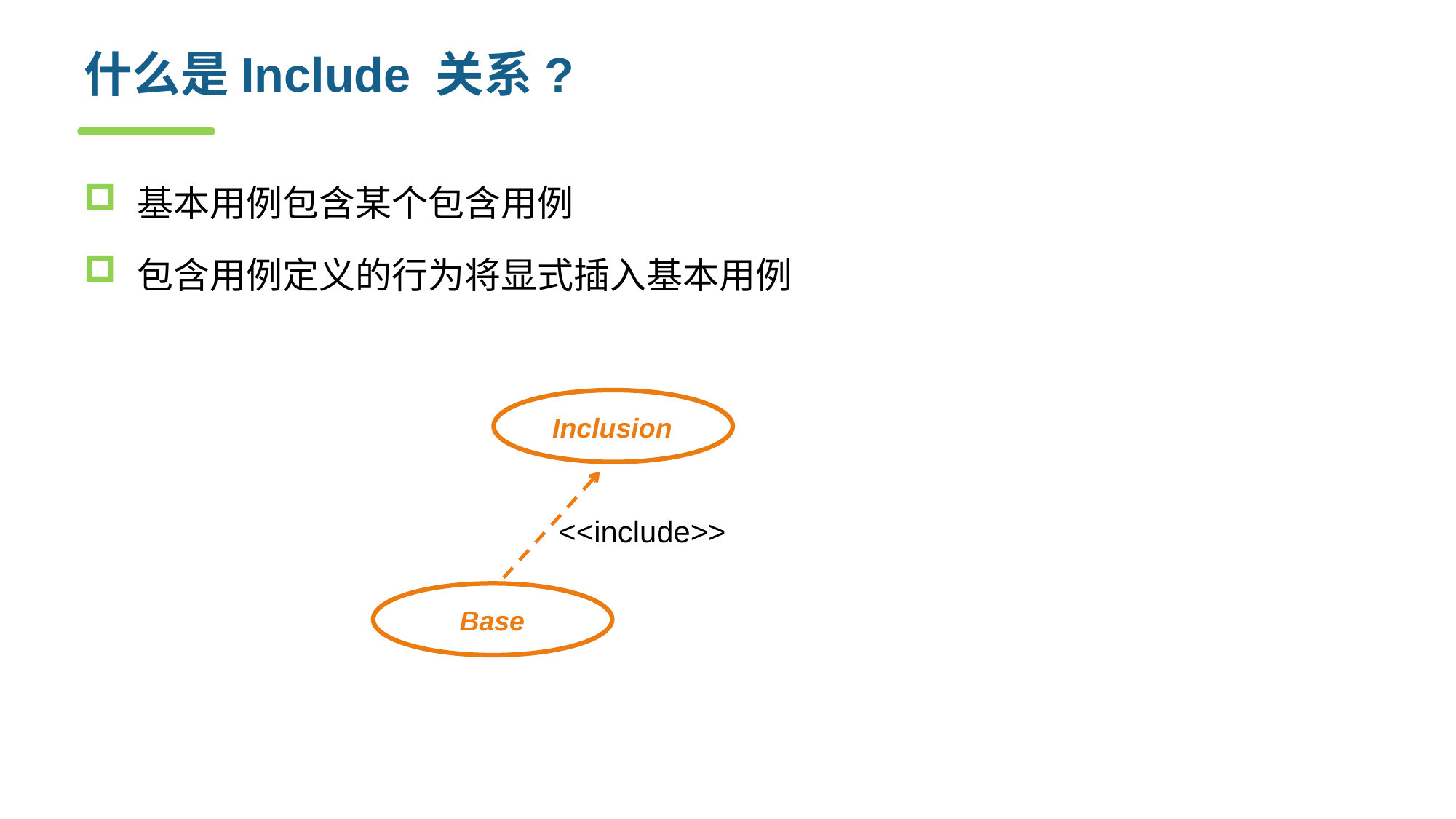

# 什么是Include 关系?
基本用例包含某个包含用例
包含用例定义的行为将显式插入基本用例

Inclusion
<<include>>

Base
80